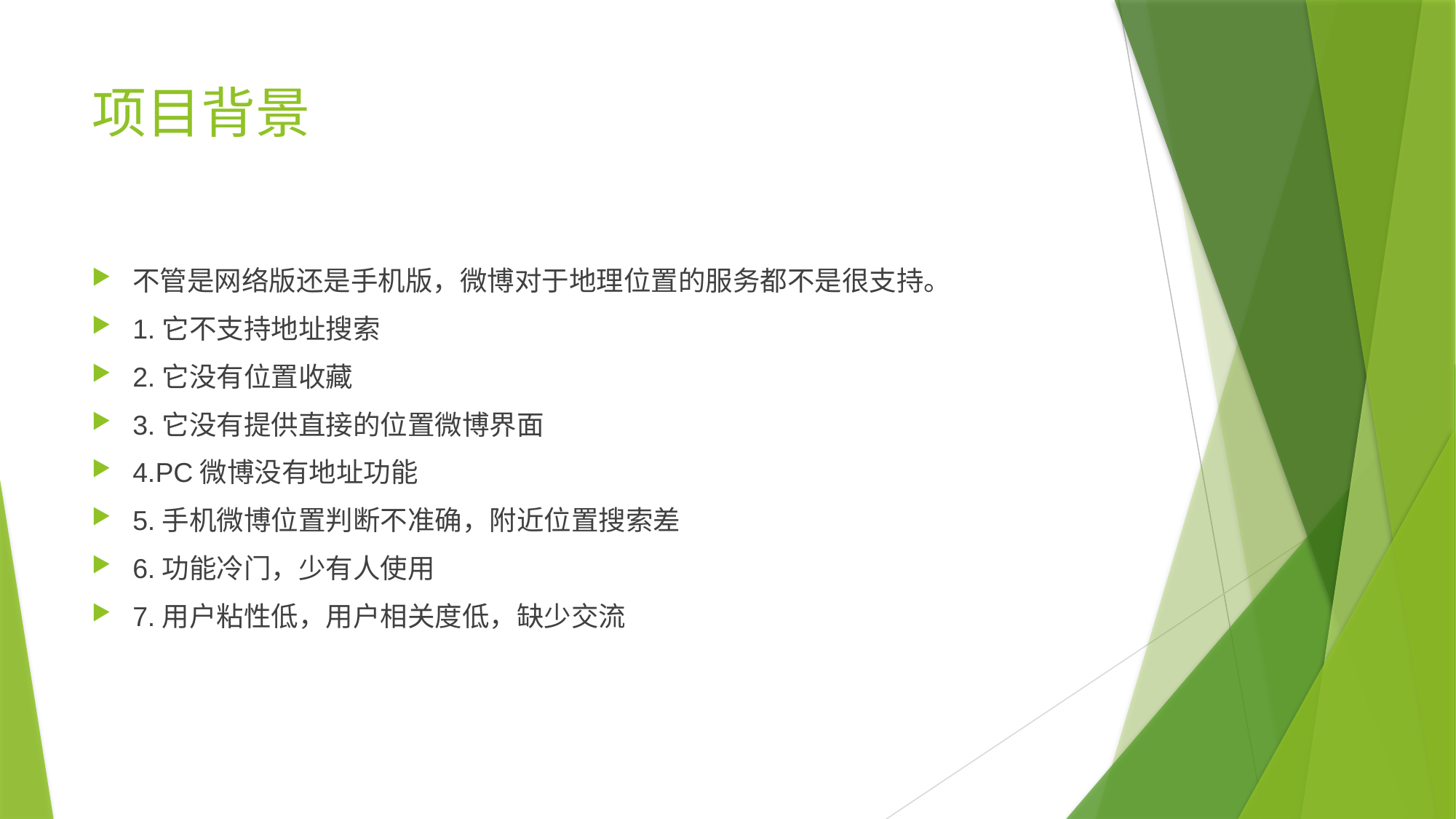

# 项目背景
不管是网络版还是手机版，微博对于地理位置的服务都不是很支持。
1.它不支持地址搜索
2.它没有位置收藏
3.它没有提供直接的位置微博界面
4.PC微博没有地址功能
5.手机微博位置判断不准确，附近位置搜索差
6.功能冷门，少有人使用
7.用户粘性低，用户相关度低，缺少交流